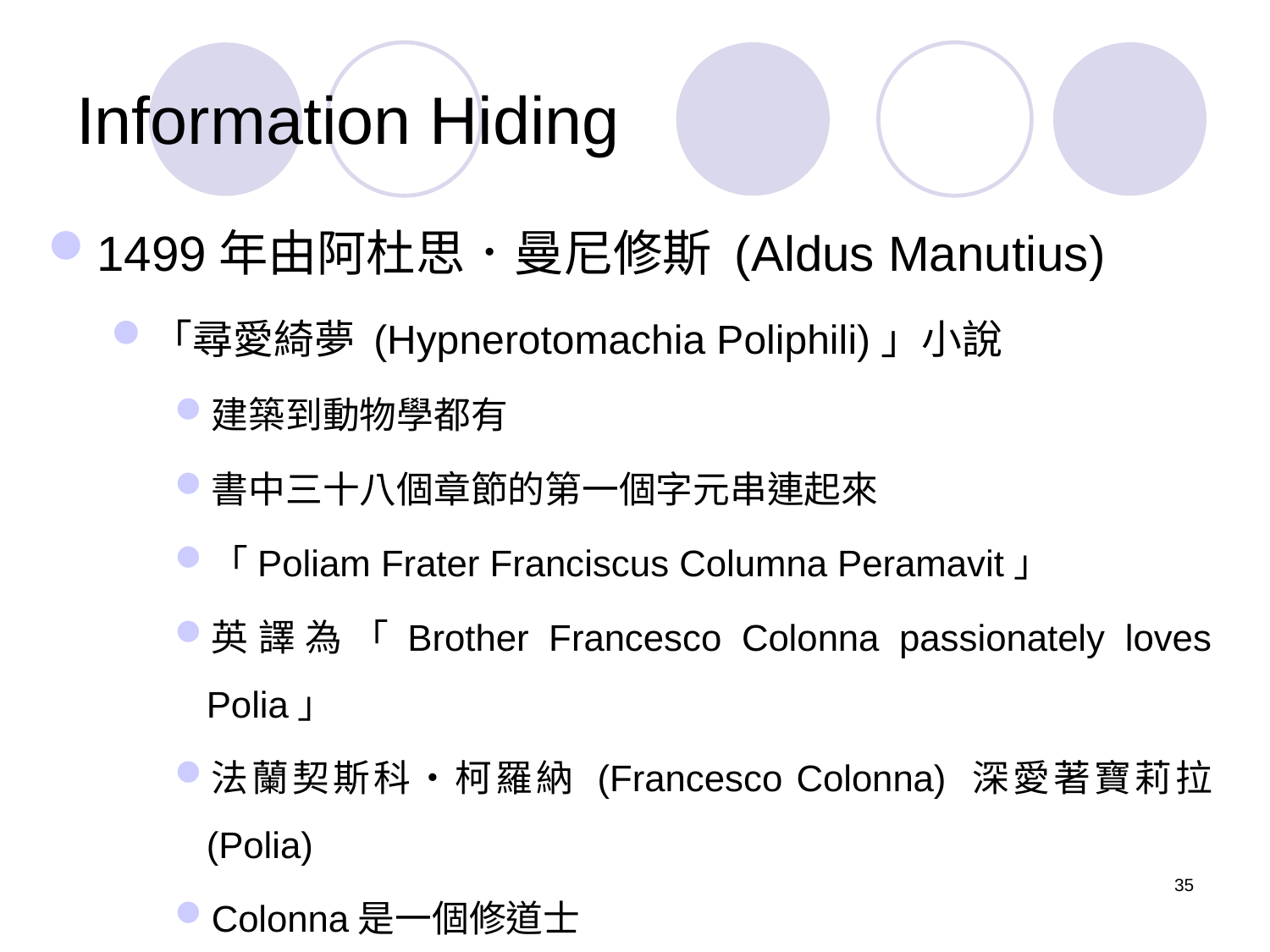

# Information Hiding
1499年由阿杜思．曼尼修斯 (Aldus Manutius)
「尋愛綺夢 (Hypnerotomachia Poliphili)」小說
建築到動物學都有
書中三十八個章節的第一個字元串連起來
「Poliam Frater Franciscus Columna Peramavit」
英譯為「Brother Francesco Colonna passionately loves Polia」
法蘭契斯科•柯羅納 (Francesco Colonna) 深愛著寶莉拉 (Polia)
Colonna是一個修道士

35